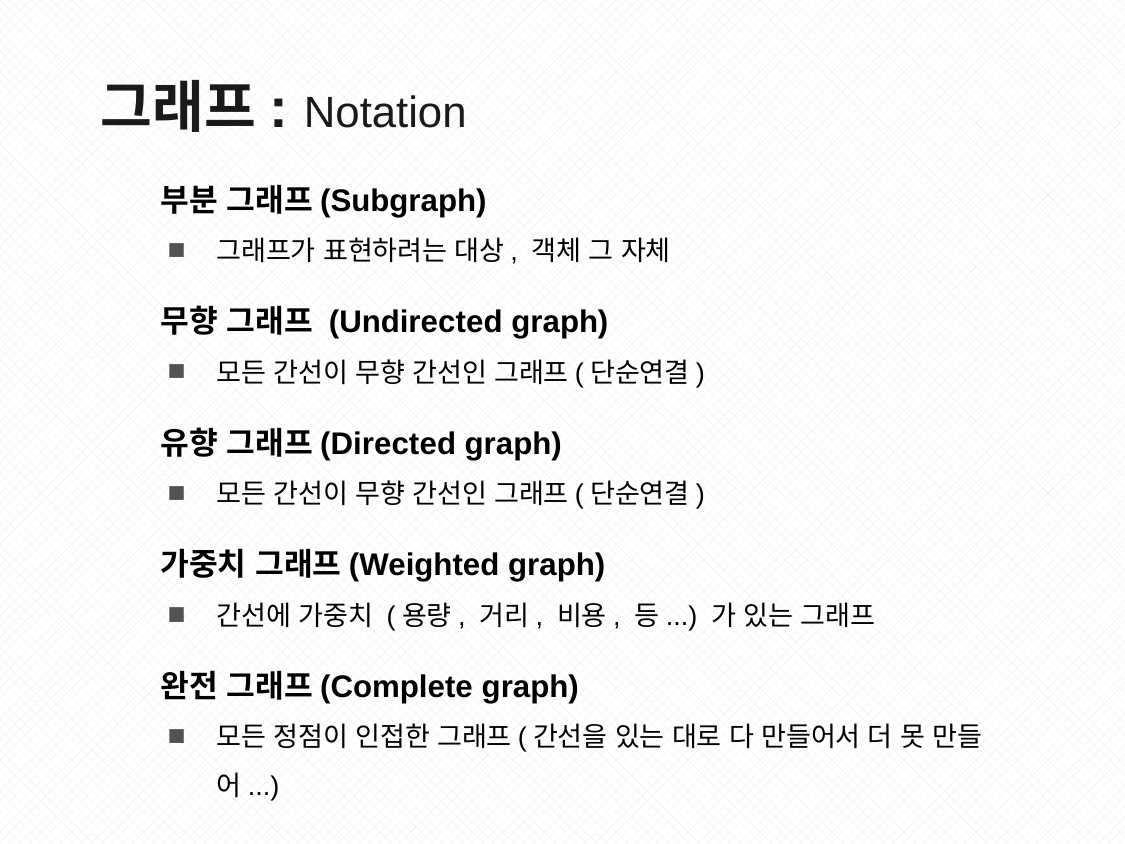

그래프: Notation
부분 그래프(Subgraph)
그래프가 표현하려는 대상, 객체 그 자체
무향 그래프 (Undirected graph)
모든 간선이 무향 간선인 그래프(단순연결)
유향 그래프(Directed graph)
모든 간선이 무향 간선인 그래프(단순연결)
가중치 그래프(Weighted graph)
간선에 가중치 (용량, 거리, 비용, 등...) 가 있는 그래프
완전 그래프(Complete graph)
모든 정점이 인접한 그래프(간선을 있는 대로 다 만들어서 더 못 만들어...)